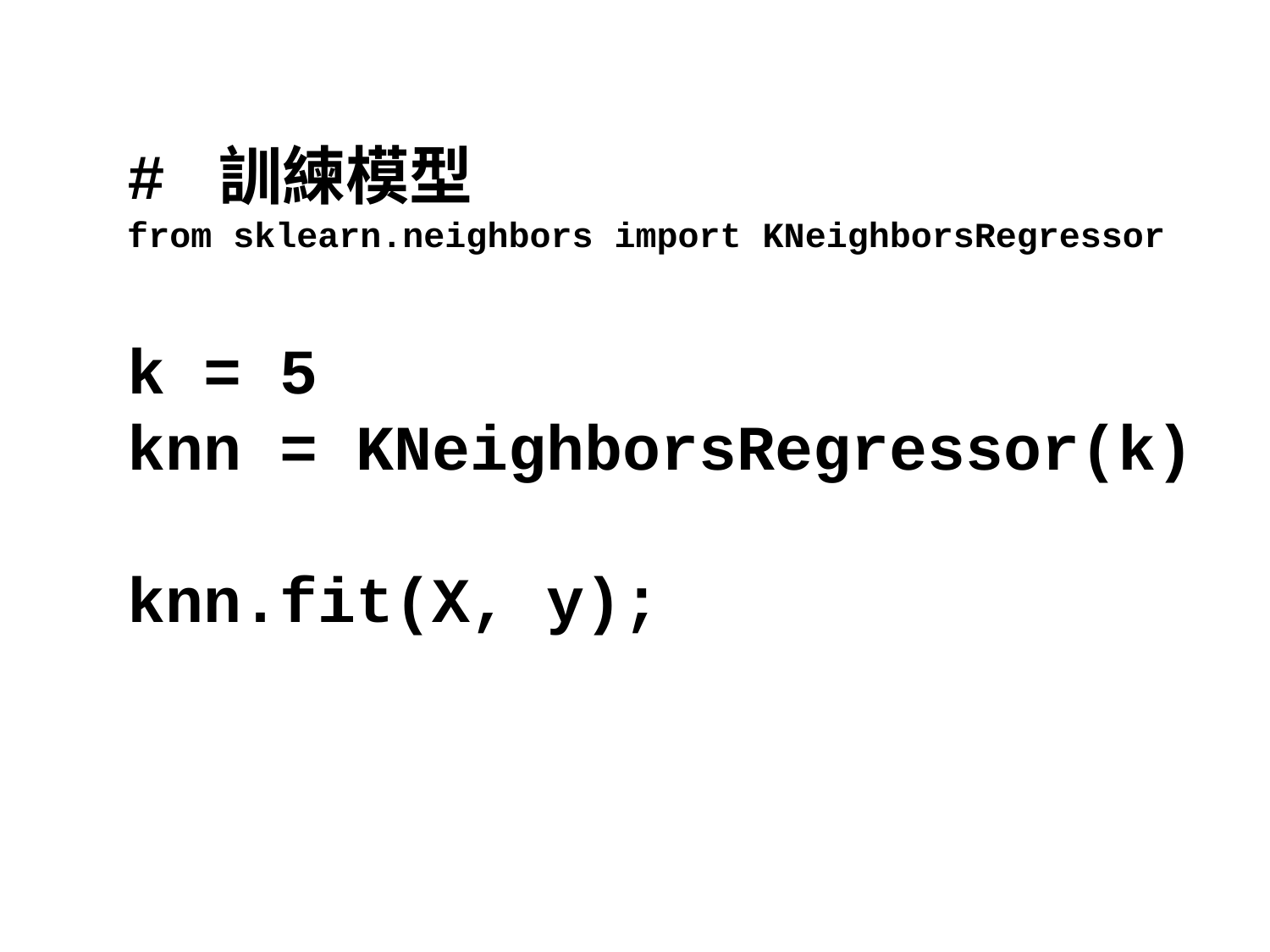

# 訓練模型
from sklearn.neighbors import KNeighborsRegressor

k = 5
knn = KNeighborsRegressor(k)

knn.fit(X, y);